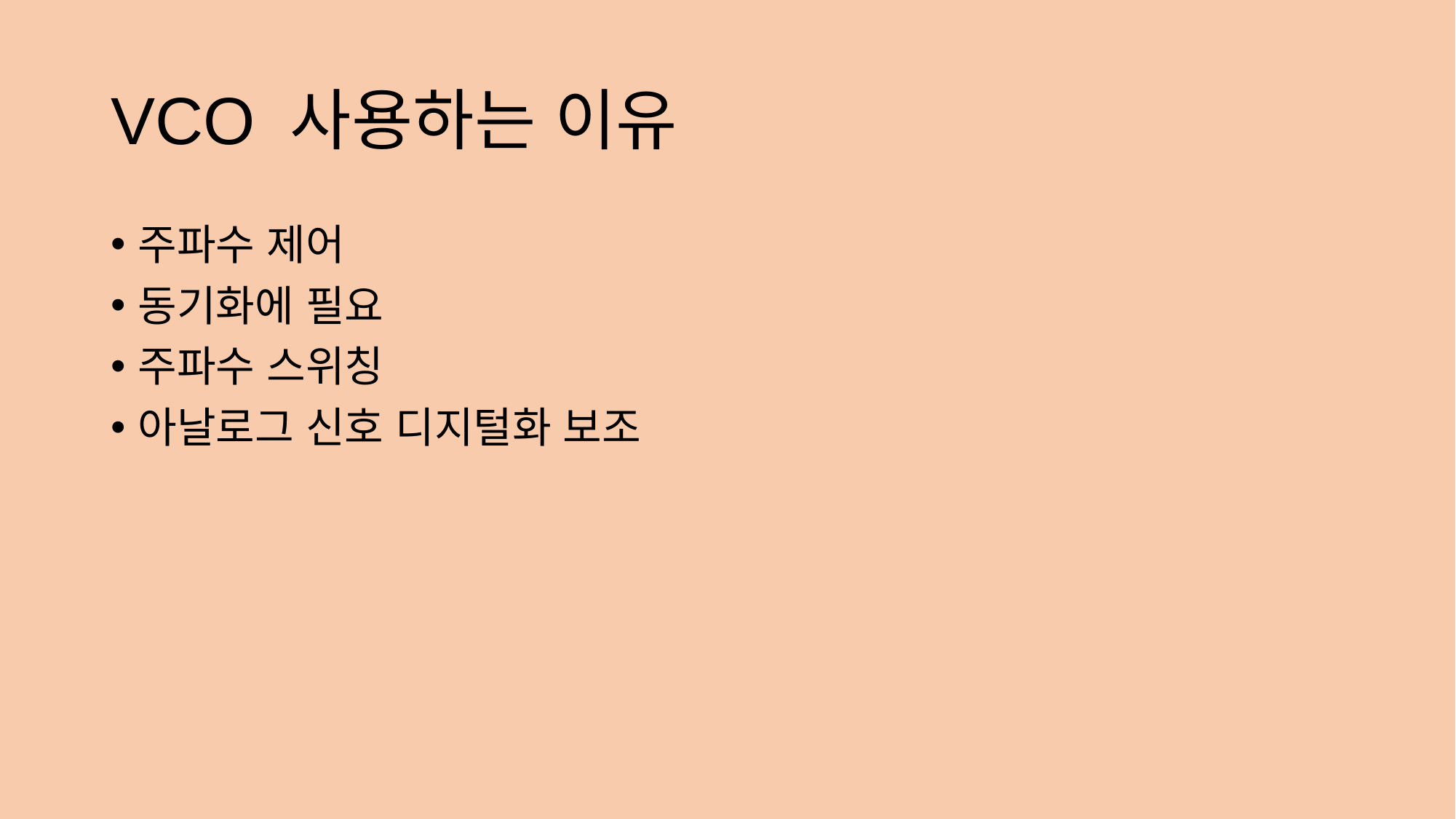

# VCO 사용하는 이유
주파수 제어
동기화에 필요
주파수 스위칭
아날로그 신호 디지털화 보조